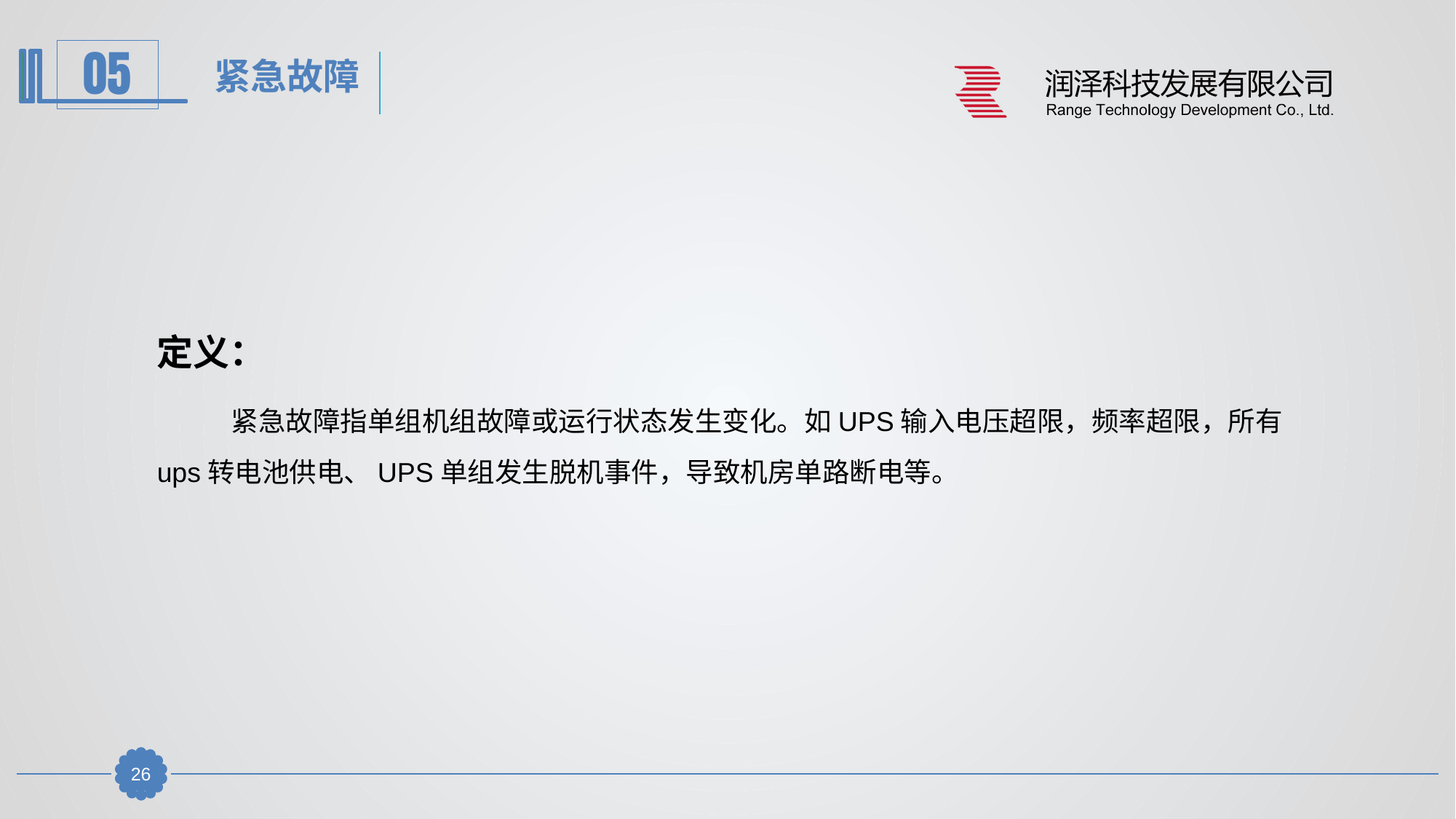

紧急故障
定义：
        紧急故障指单组机组故障或运行状态发生变化。如UPS输入电压超限，频率超限，所有ups转电池供电、UPS单组发生脱机事件，导致机房单路断电等。
26